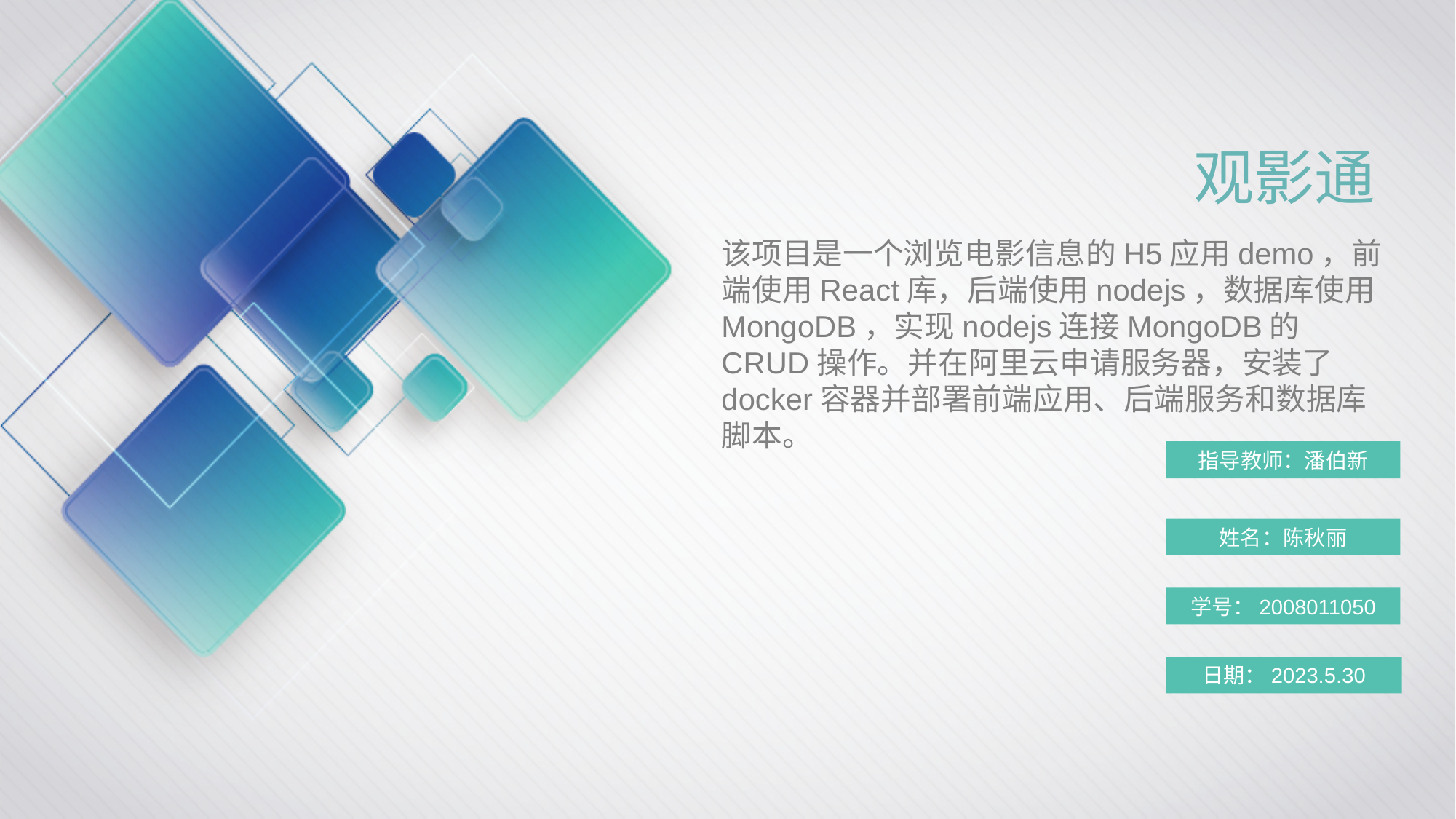

观影通
该项目是一个浏览电影信息的H5应用demo，前端使用React库，后端使用nodejs，数据库使用MongoDB，实现nodejs连接MongoDB的CRUD操作。并在阿里云申请服务器，安装了docker容器并部署前端应用、后端服务和数据库脚本。
指导教师：潘伯新
姓名：陈秋丽
学号：2008011050
日期：2023.5.30